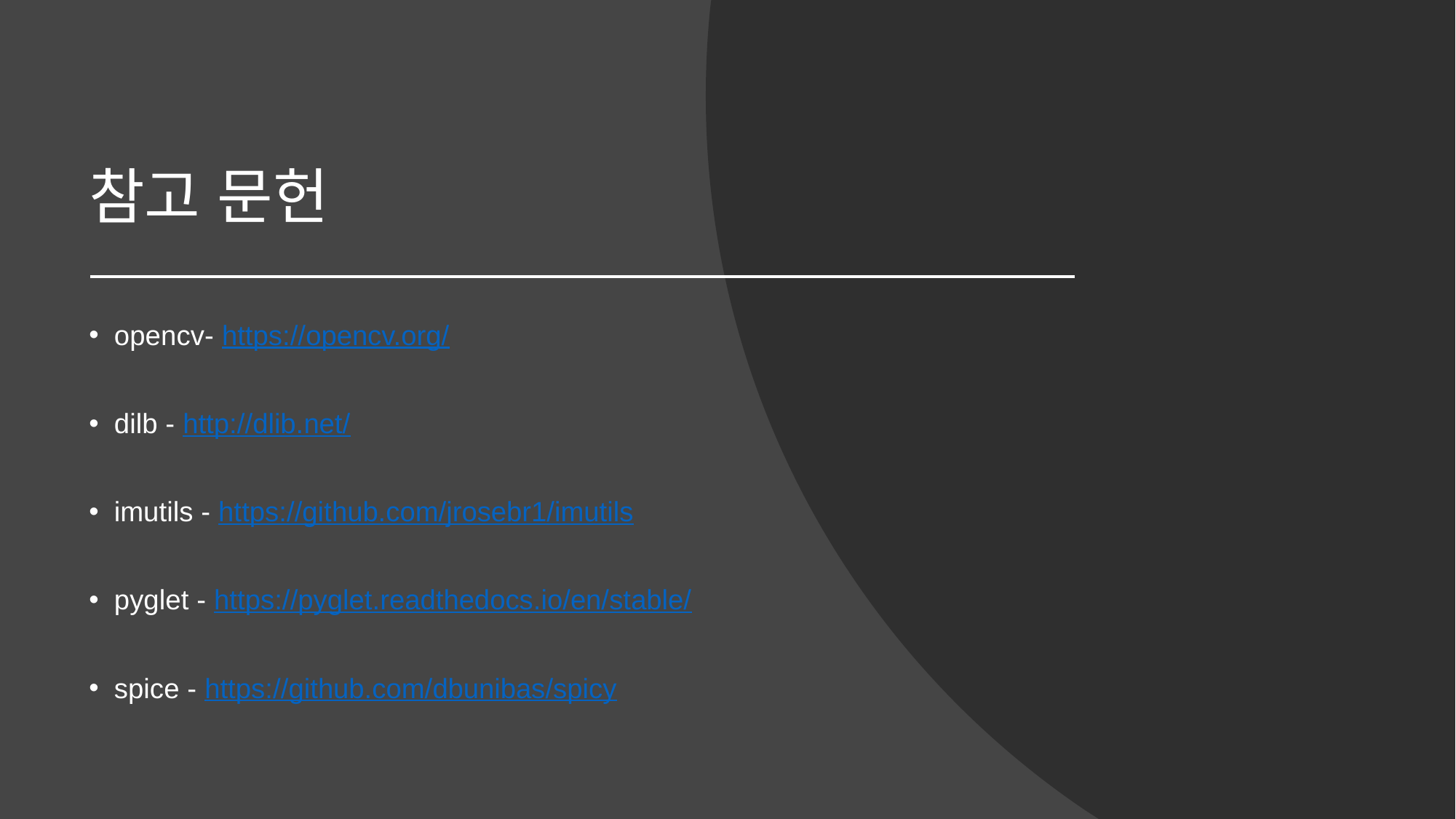

# 참고 문헌
opencv- https://opencv.org/

dilb - http://dlib.net/

imutils - https://github.com/jrosebr1/imutils

pyglet - https://pyglet.readthedocs.io/en/stable/

spice - https://github.com/dbunibas/spicy